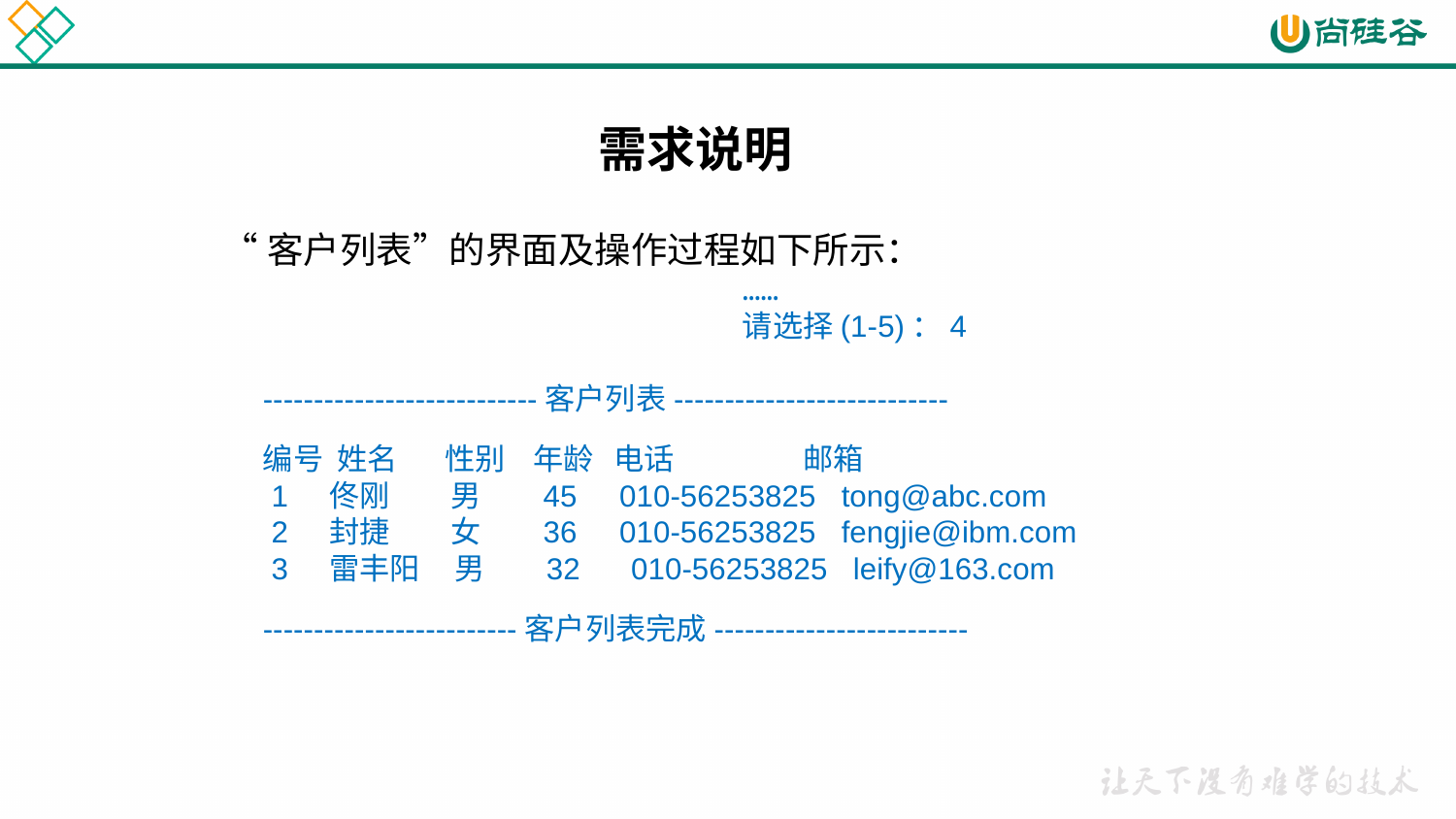

需求说明
“客户列表”的界面及操作过程如下所示：
				……
 				请选择(1-5)：4

---------------------------客户列表---------------------------
编号  姓名       性别    年龄   电话                   邮箱
 1    佟刚         男        45     010-56253825   tong@abc.com
 2    封捷         女        36     010-56253825   fengjie@ibm.com
 3    雷丰阳     男        32      010-56253825   leify@163.com
-------------------------客户列表完成-------------------------